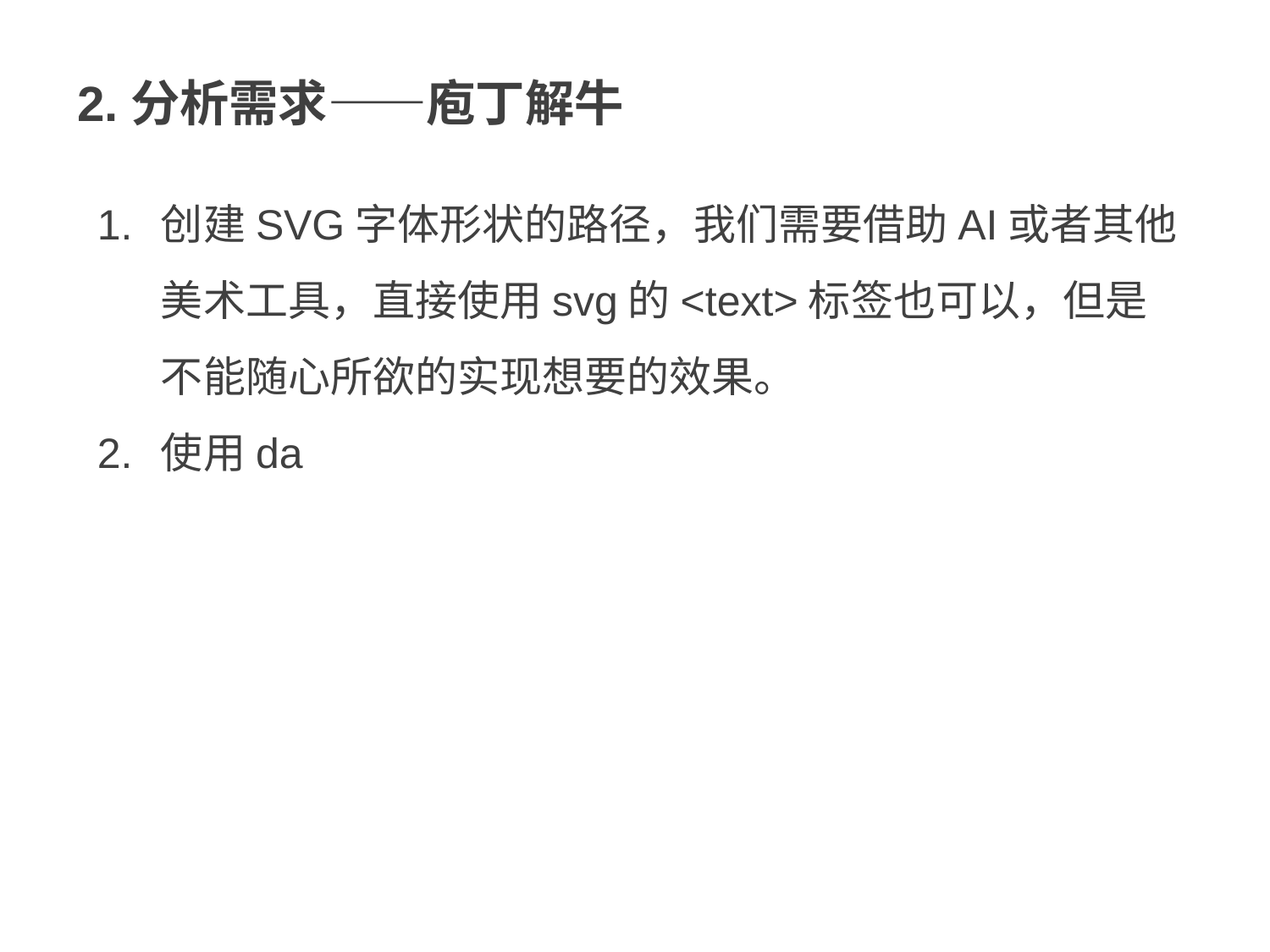

2.分析需求——庖丁解牛
创建SVG字体形状的路径，我们需要借助AI或者其他美术工具，直接使用svg的<text>标签也可以，但是不能随心所欲的实现想要的效果。
使用da